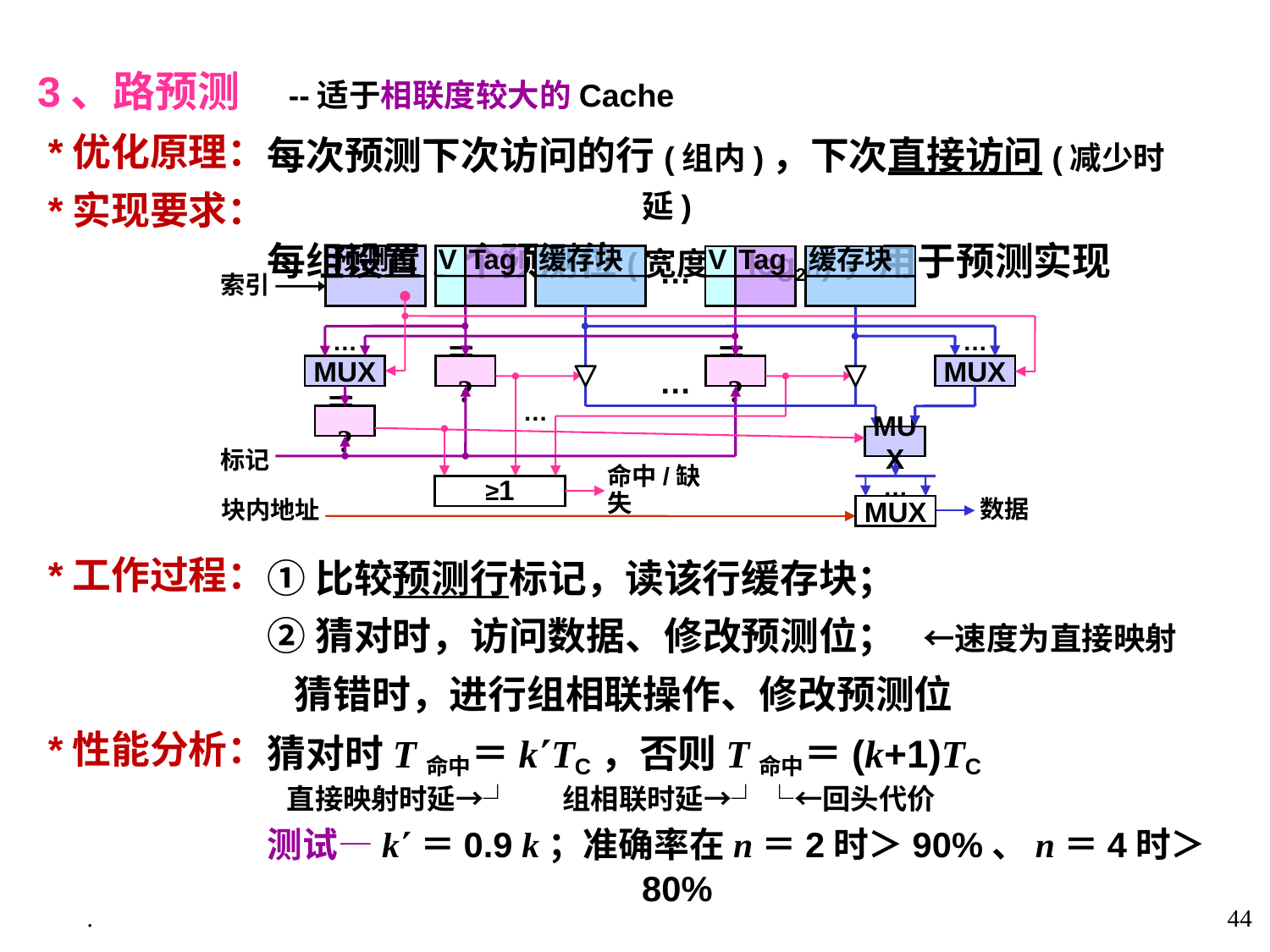

3、路预测    --适于相联度较大的Cache
 *优化原理：
 *实现要求：

 *工作过程：

 *性能分析：
每次预测下次访问的行(组内)，下次直接访问(减少时延)
每组设置1个预测位(宽度＝log2n)，用于预测实现

V  Tag  缓存块

V  Tag  缓存块
…
索引

＝?
＝?

…

…

标记

命中/缺失

…
≥1

数据
块内地址
MUX

预测位

…

…

MUX
MUX

＝?

MUX

①比较预测行标记，读该行缓存块；
②猜对时，访问数据、修改预测位；   ←速度为直接映射
  猜错时，进行组相联操作、修改预测位
猜对时T命中＝k′TC，否则T命中＝(k+1)TC
  直接映射时延→┘        组相联时延→┘ └←回头代价
测试—k′＝0.9 k；准确率在n＝2时＞90%、n＝4时＞80%
.
44